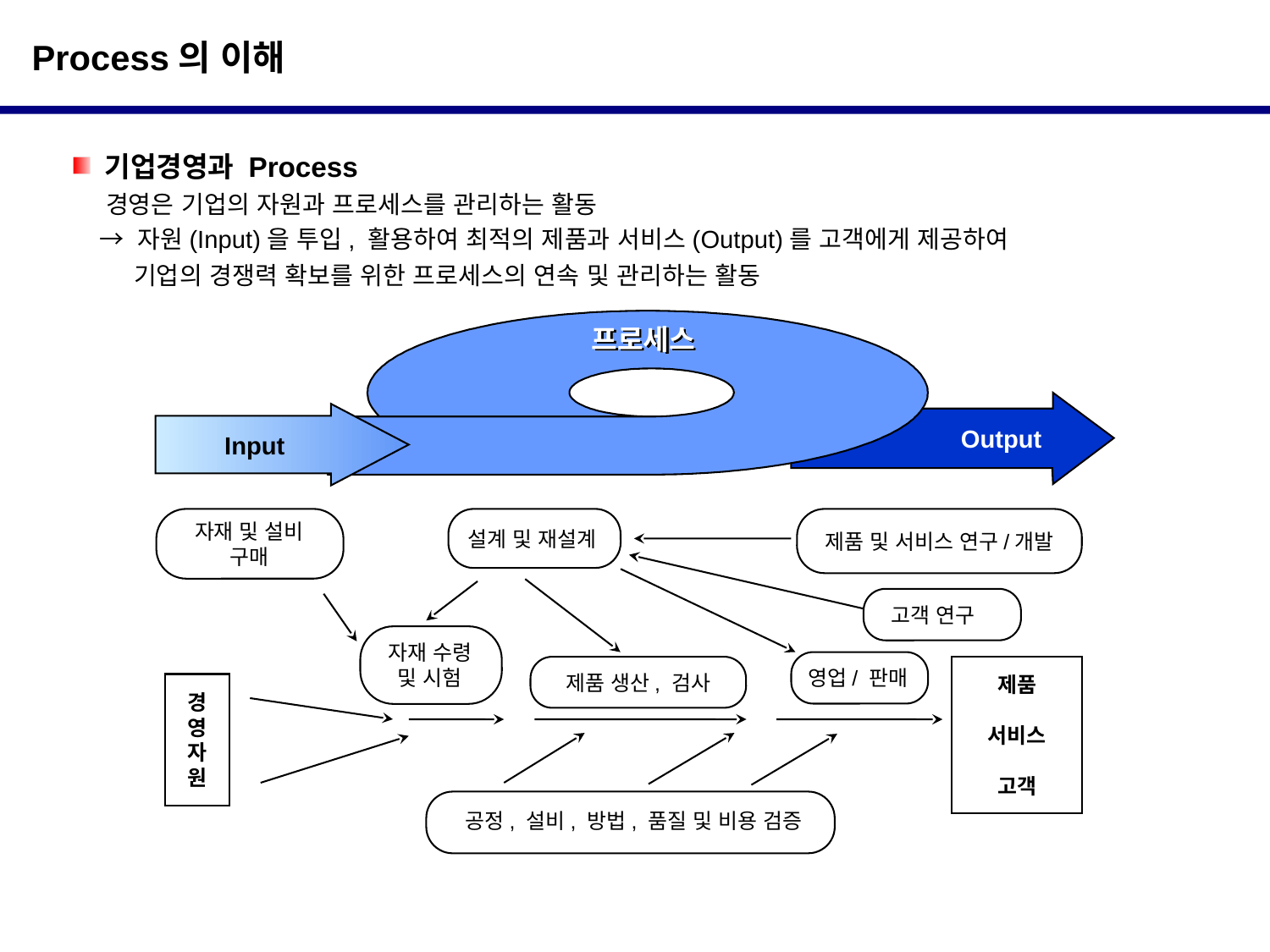

Process의 이해

 기업경영과 Process
    경영은 기업의 자원과 프로세스를 관리하는 활동
    → 자원(Input)을 투입, 활용하여 최적의 제품과 서비스(Output)를 고객에게 제공하여
        기업의 경쟁력 확보를 위한 프로세스의 연속 및 관리하는 활동

프로세스
              Output
Input

자재 및 설비
구매
설계 및 재설계
제품 및 서비스 연구/개발

고객 연구

자재 수령
및 시험

제품

서비스

고객
영업/ 판매
제품 생산, 검사
경
영
자
원

공정, 설비, 방법, 품질 및 비용 검증